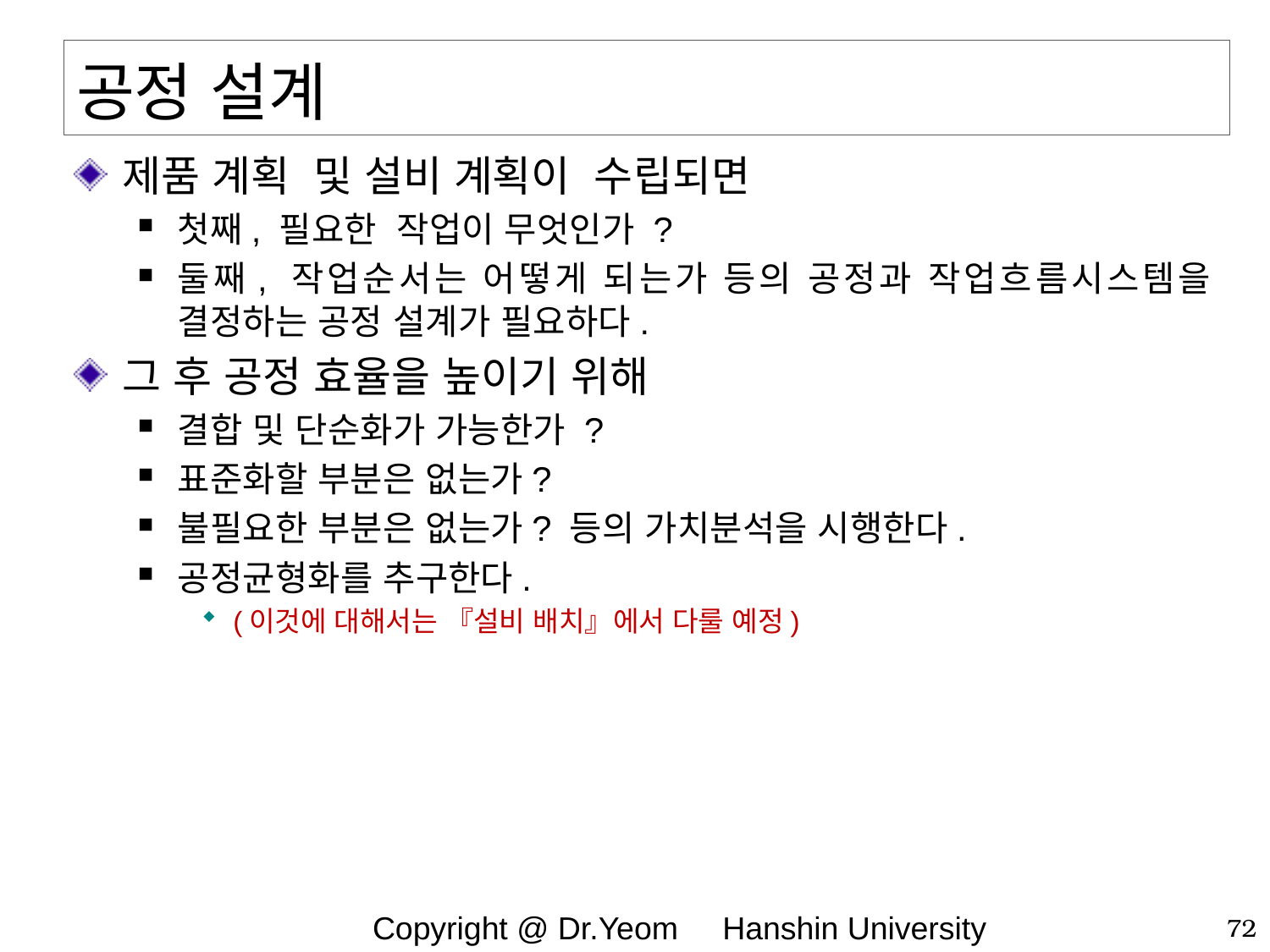

# 공정 설계
제품 계획  및 설비 계획이  수립되면
첫째, 필요한  작업이 무엇인가 ?
둘째, 작업순서는 어떻게 되는가 등의 공정과 작업흐름시스템을 결정하는 공정 설계가 필요하다.
그 후 공정 효율을 높이기 위해
결합 및 단순화가 가능한가 ?
표준화할 부분은 없는가?
불필요한 부분은 없는가? 등의 가치분석을 시행한다.
공정균형화를 추구한다.
(이것에 대해서는 『설비 배치』에서 다룰 예정)
72